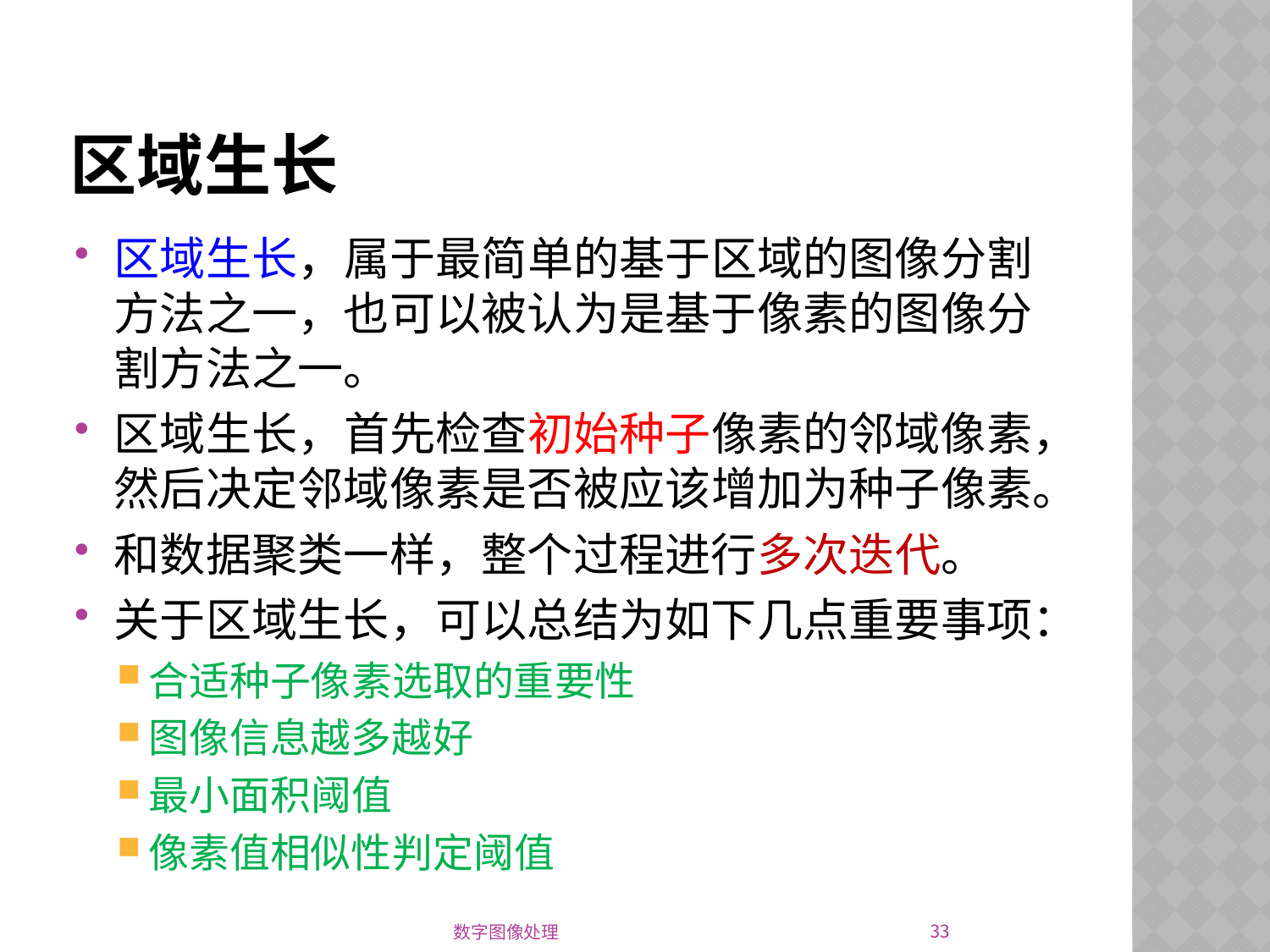

# 区域生长
区域生长，属于最简单的基于区域的图像分割方法之一，也可以被认为是基于像素的图像分割方法之一。
区域生长，首先检查初始种子像素的邻域像素，然后决定邻域像素是否被应该增加为种子像素。
和数据聚类一样，整个过程进行多次迭代。
关于区域生长，可以总结为如下几点重要事项：
合适种子像素选取的重要性
图像信息越多越好
最小面积阈值
像素值相似性判定阈值
33
数字图像处理